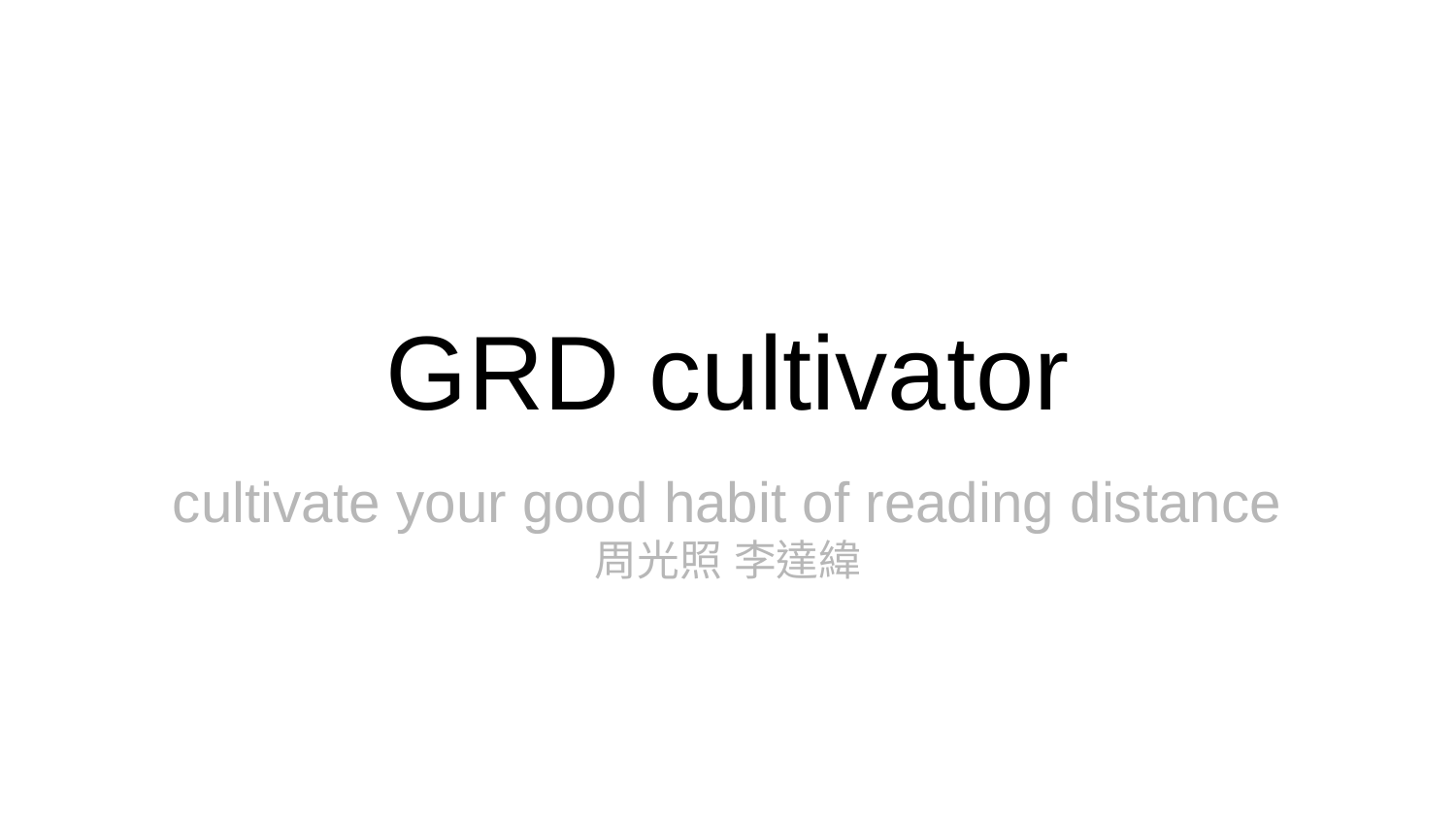

# GRD cultivator
cultivate your good habit of reading distance
周光照 李達緯